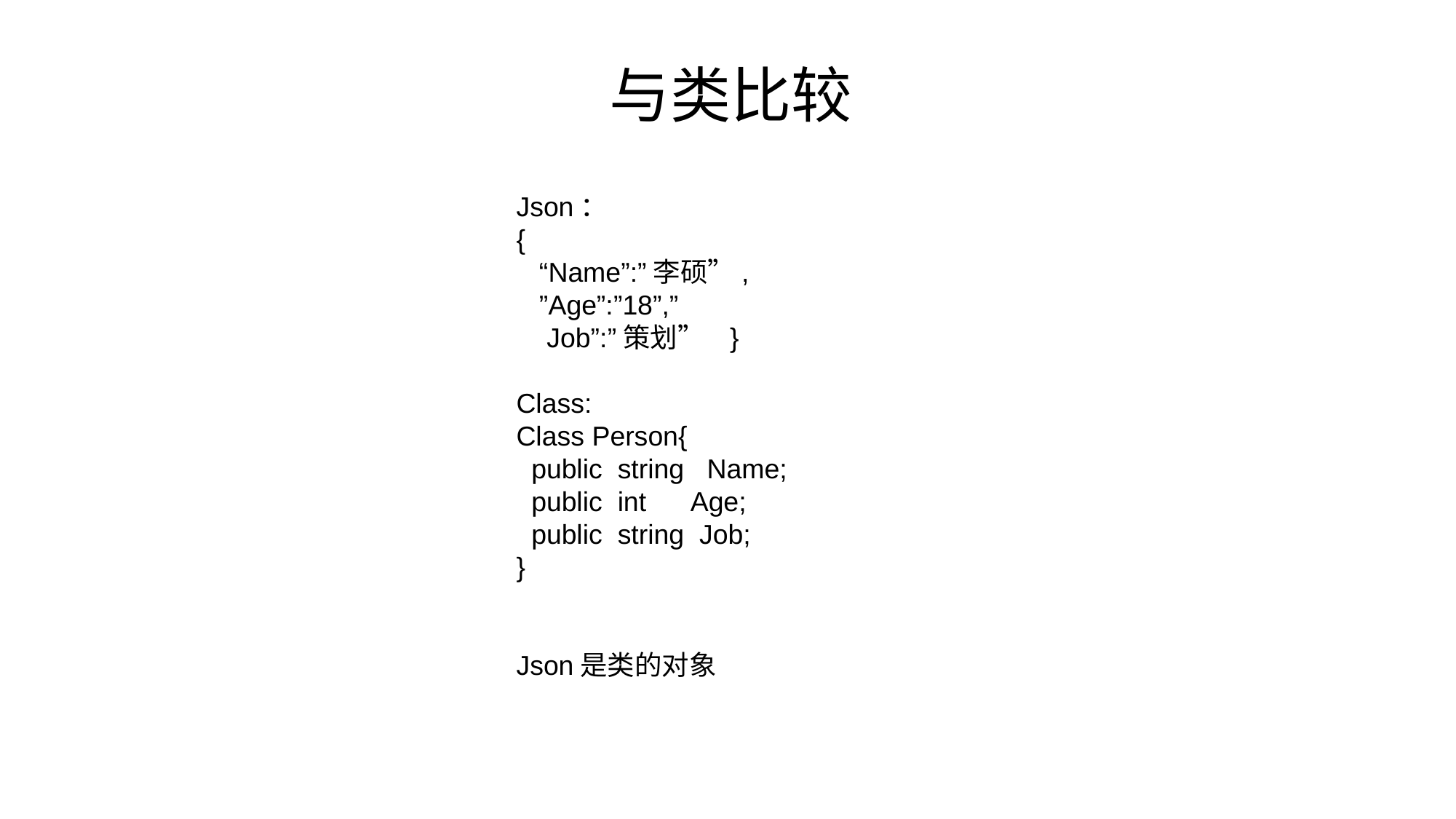

# 与类比较
Json：
{
   “Name”:”李硕”,
   ”Age”:”18”,”
    Job”:”策划”   }

Class:
Class Person{
  public  string   Name;
  public  int      Age;
  public  string  Job;
}

Json是类的对象